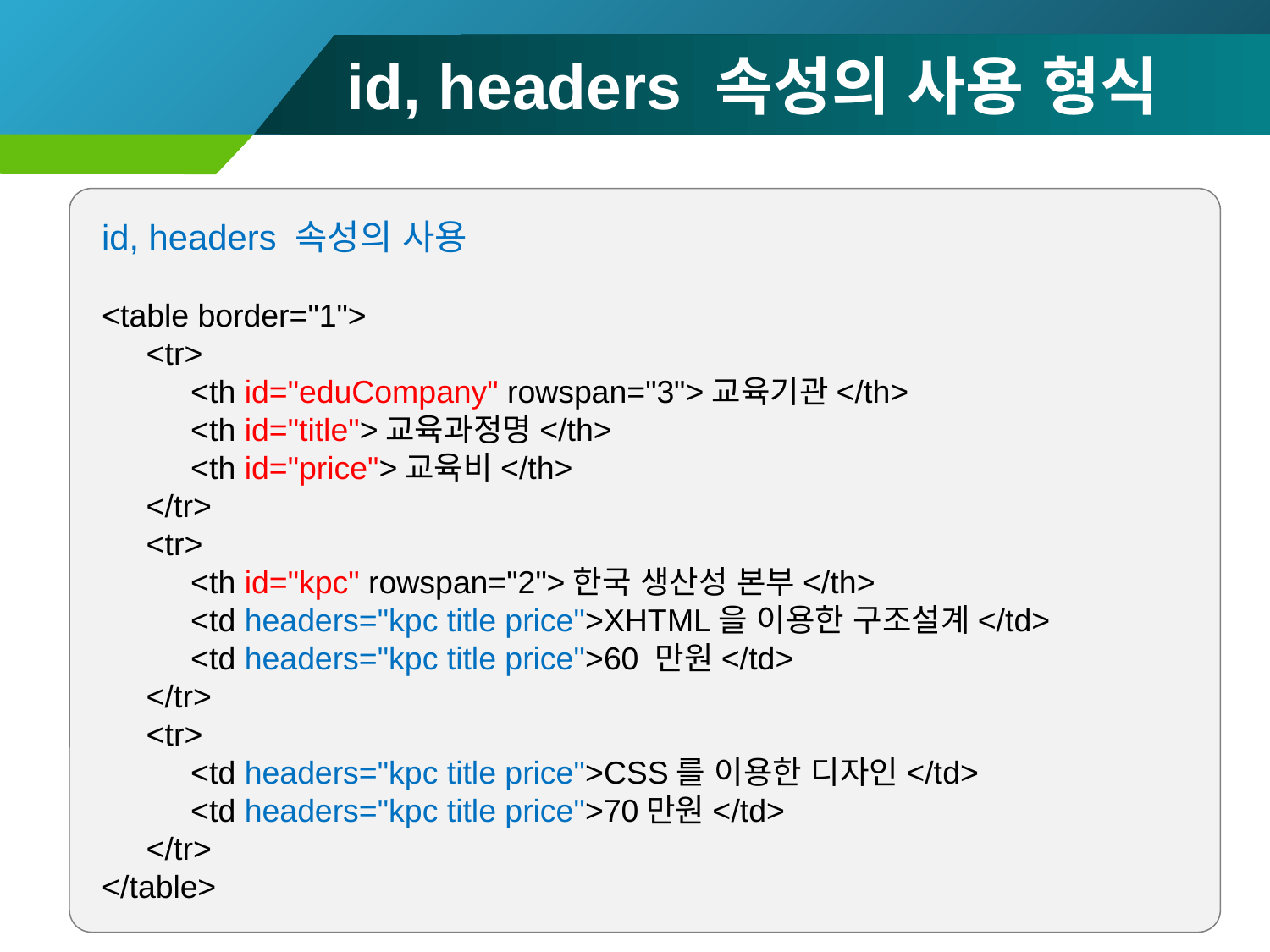

# id, headers 속성의 사용 형식

id, headers 속성의 사용

<table border="1">
     <tr>
          <th id="eduCompany" rowspan="3">교육기관</th>
          <th id="title">교육과정명</th>
          <th id="price">교육비</th>
     </tr>
     <tr>
          <th id="kpc" rowspan="2">한국 생산성 본부</th>
          <td headers="kpc title price">XHTML을 이용한 구조설계</td>
          <td headers="kpc title price">60 만원</td>
     </tr>
     <tr>
          <td headers="kpc title price">CSS를 이용한 디자인</td>
          <td headers="kpc title price">70만원</td>
     </tr>
</table>